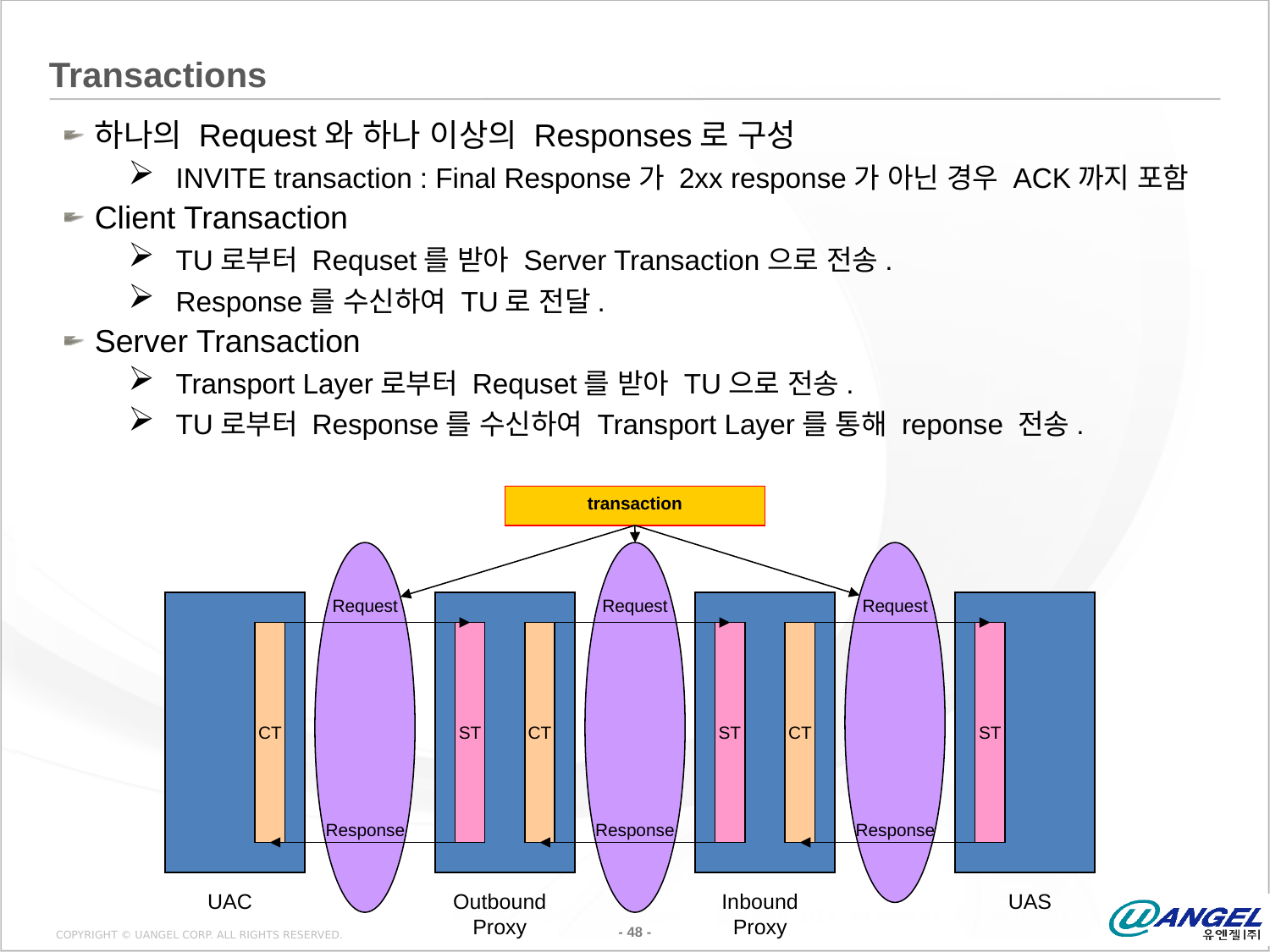

# Transactions
하나의 Request와 하나 이상의 Responses로 구성
INVITE transaction : Final Response가 2xx response가 아닌 경우 ACK까지 포함
Client Transaction
TU로부터 Requset를 받아 Server Transaction으로 전송.
Response를 수신하여 TU로 전달.
Server Transaction
Transport Layer로부터 Requset를 받아 TU으로 전송.
TU로부터 Response를 수신하여 Transport Layer를 통해 reponse 전송.
transaction

Request
Request
Request

CT
ST
CT
ST
CT
ST
Response
Response
Response
UAC
Outbound Proxy
Inbound
Proxy
UAS